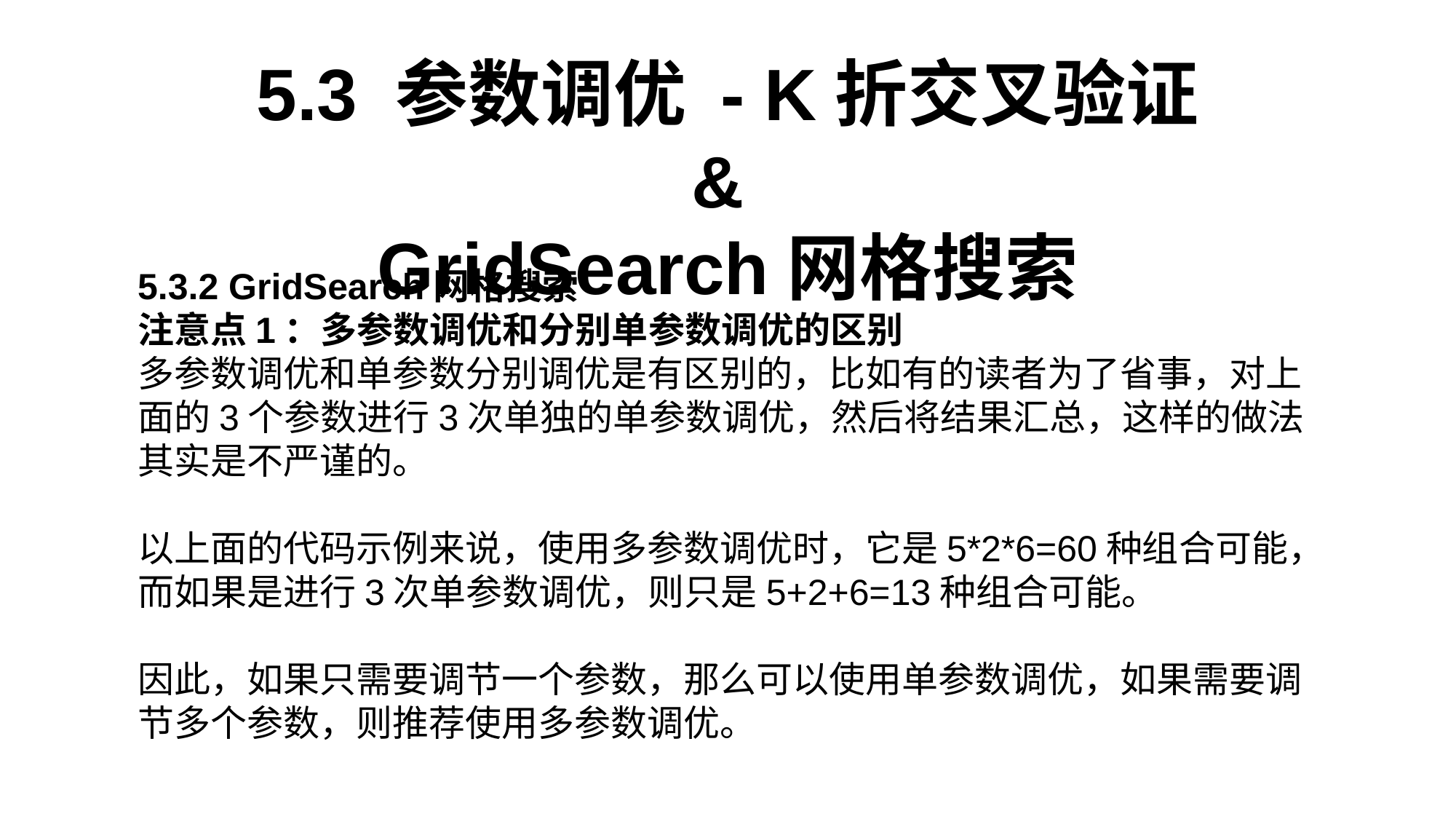

5.3 参数调优 - K折交叉验证 &
GridSearch网格搜索
5.3.2 GridSearch网格搜索
注意点1：多参数调优和分别单参数调优的区别
多参数调优和单参数分别调优是有区别的，比如有的读者为了省事，对上面的3个参数进行3次单独的单参数调优，然后将结果汇总，这样的做法其实是不严谨的。

以上面的代码示例来说，使用多参数调优时，它是5*2*6=60种组合可能，而如果是进行3次单参数调优，则只是5+2+6=13种组合可能。

因此，如果只需要调节一个参数，那么可以使用单参数调优，如果需要调节多个参数，则推荐使用多参数调优。